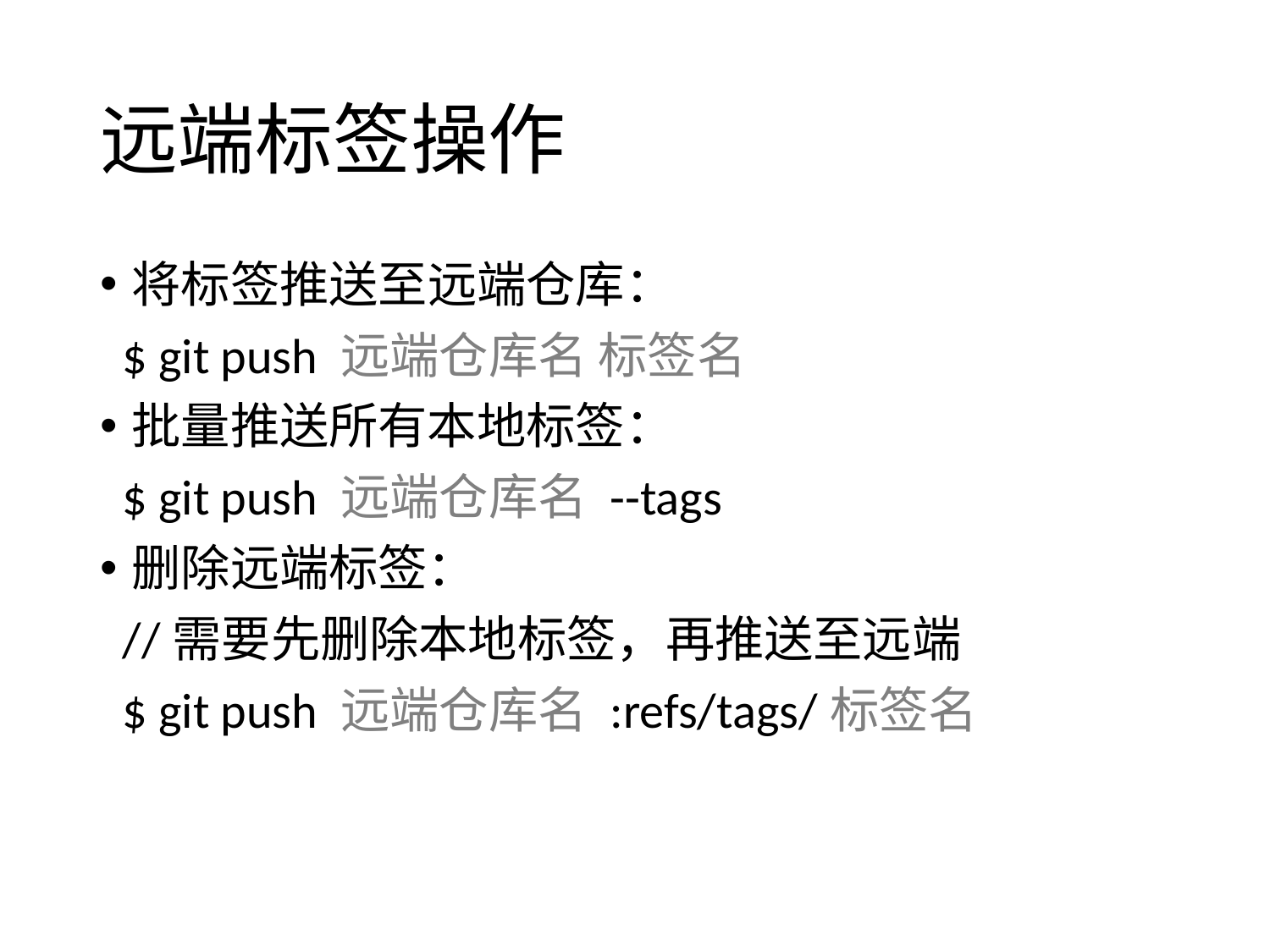

# 远端标签操作
将标签推送至远端仓库：
  $ git push 远端仓库名 标签名
批量推送所有本地标签：
  $ git push 远端仓库名 --tags
删除远端标签：
  //需要先删除本地标签，再推送至远端
  $ git push 远端仓库名 :refs/tags/标签名